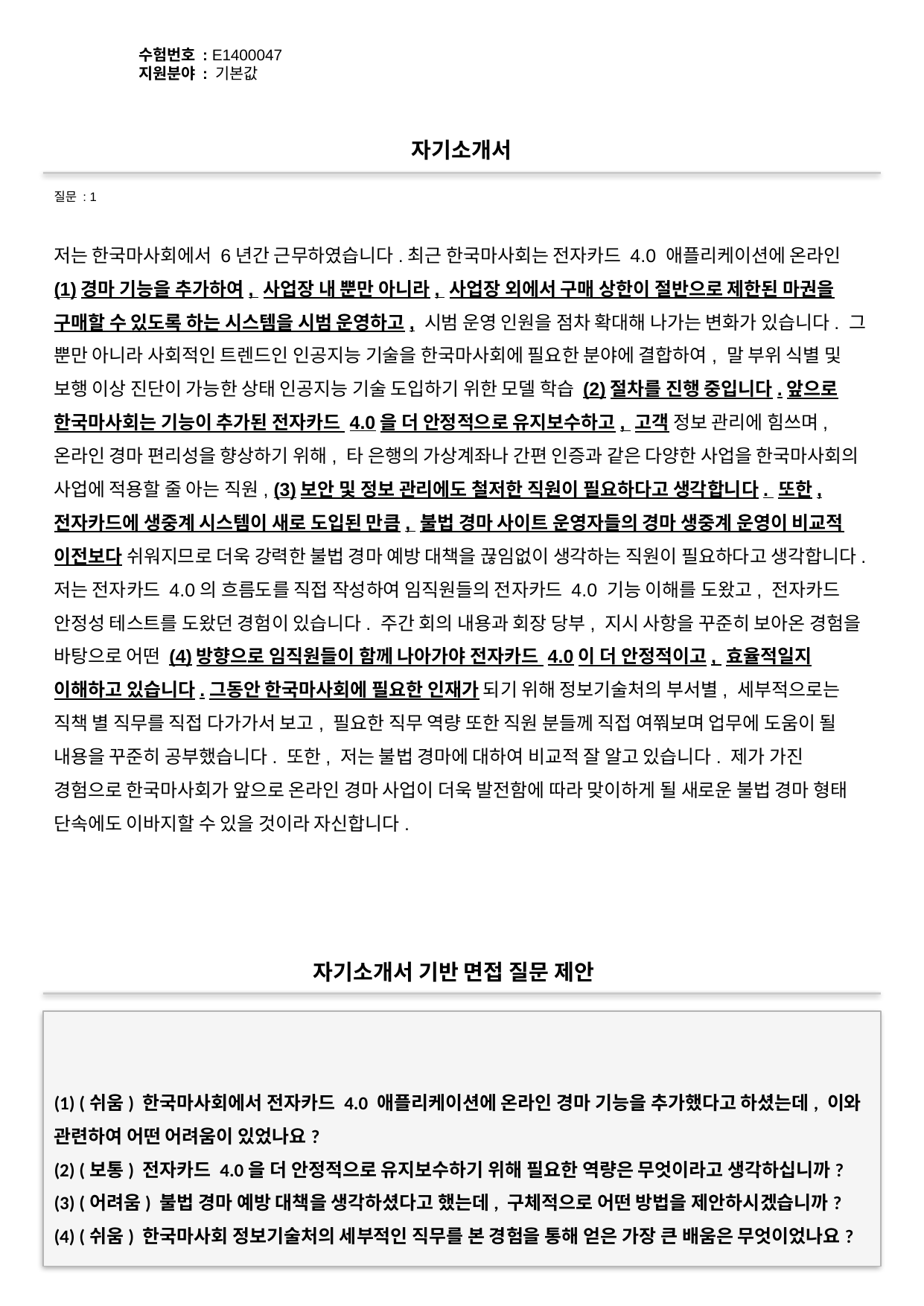

수험번호 : E1400047
지원분야 : 기본값
#

자기소개서

질문 : 1

저는 한국마사회에서 6년간 근무하였습니다.최근 한국마사회는 전자카드 4.0 애플리케이션에 온라인 (1)경마 기능을 추가하여, 사업장 내 뿐만 아니라, 사업장 외에서 구매 상한이 절반으로 제한된 마권을 구매할 수 있도록 하는 시스템을 시범 운영하고, 시범 운영 인원을 점차 확대해 나가는 변화가 있습니다. 그 뿐만 아니라 사회적인 트렌드인 인공지능 기술을 한국마사회에 필요한 분야에 결합하여, 말 부위 식별 및 보행 이상 진단이 가능한 상태 인공지능 기술 도입하기 위한 모델 학습 (2)절차를 진행 중입니다.앞으로 한국마사회는 기능이 추가된 전자카드 4.0을 더 안정적으로 유지보수하고, 고객 정보 관리에 힘쓰며, 온라인 경마 편리성을 향상하기 위해, 타 은행의 가상계좌나 간편 인증과 같은 다양한 사업을 한국마사회의 사업에 적용할 줄 아는 직원, (3)보안 및 정보 관리에도 철저한 직원이 필요하다고 생각합니다. 또한, 전자카드에 생중계 시스템이 새로 도입된 만큼, 불법 경마 사이트 운영자들의 경마 생중계 운영이 비교적 이전보다 쉬워지므로 더욱 강력한 불법 경마 예방 대책을 끊임없이 생각하는 직원이 필요하다고 생각합니다.저는 전자카드 4.0의 흐름도를 직접 작성하여 임직원들의 전자카드 4.0 기능 이해를 도왔고, 전자카드 안정성 테스트를 도왔던 경험이 있습니다. 주간 회의 내용과 회장 당부, 지시 사항을 꾸준히 보아온 경험을 바탕으로 어떤 (4)방향으로 임직원들이 함께 나아가야 전자카드 4.0이 더 안정적이고, 효율적일지 이해하고 있습니다.그동안 한국마사회에 필요한 인재가 되기 위해 정보기술처의 부서별, 세부적으로는 직책 별 직무를 직접 다가가서 보고, 필요한 직무 역량 또한 직원 분들께 직접 여쭤보며 업무에 도움이 될 내용을 꾸준히 공부했습니다. 또한, 저는 불법 경마에 대하여 비교적 잘 알고 있습니다. 제가 가진 경험으로 한국마사회가 앞으로 온라인 경마 사업이 더욱 발전함에 따라 맞이하게 될 새로운 불법 경마 형태 단속에도 이바지할 수 있을 것이라 자신합니다.

자기소개서 기반 면접 질문 제안

(1) (쉬움) 한국마사회에서 전자카드 4.0 애플리케이션에 온라인 경마 기능을 추가했다고 하셨는데, 이와 관련하여 어떤 어려움이 있었나요?
(2) (보통) 전자카드 4.0을 더 안정적으로 유지보수하기 위해 필요한 역량은 무엇이라고 생각하십니까?
(3) (어려움) 불법 경마 예방 대책을 생각하셨다고 했는데, 구체적으로 어떤 방법을 제안하시겠습니까?
(4) (쉬움) 한국마사회 정보기술처의 세부적인 직무를 본 경험을 통해 얻은 가장 큰 배움은 무엇이었나요?